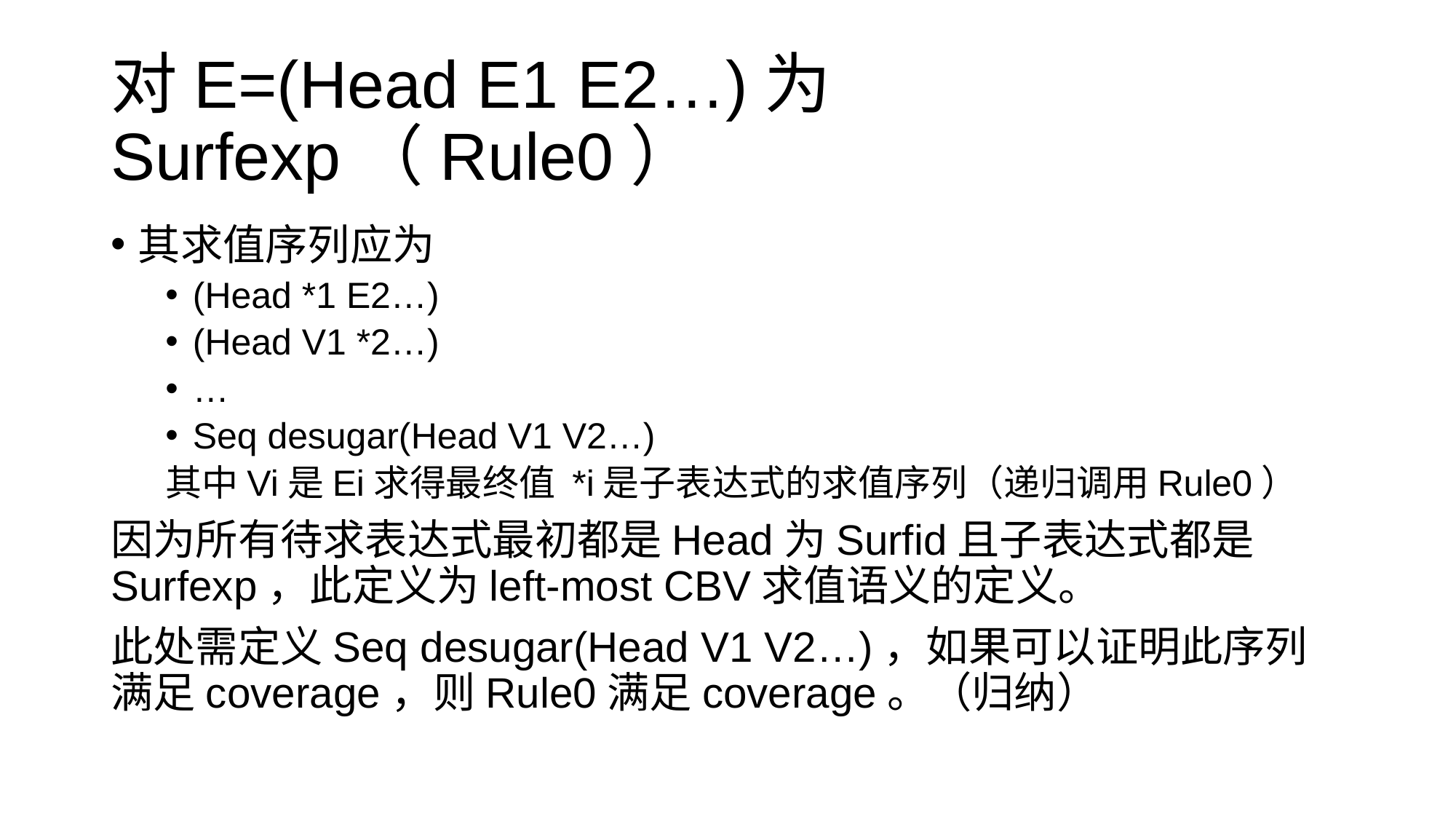

# 对E=(Head E1 E2…)为Surfexp（Rule0）
其求值序列应为
(Head *1 E2…)
(Head V1 *2…)
…
Seq desugar(Head V1 V2…)
其中Vi是Ei求得最终值 *i是子表达式的求值序列（递归调用Rule0）
因为所有待求表达式最初都是Head为Surfid且子表达式都是Surfexp，此定义为left-most CBV求值语义的定义。
此处需定义Seq desugar(Head V1 V2…)，如果可以证明此序列满足coverage，则Rule0满足coverage。（归纳）